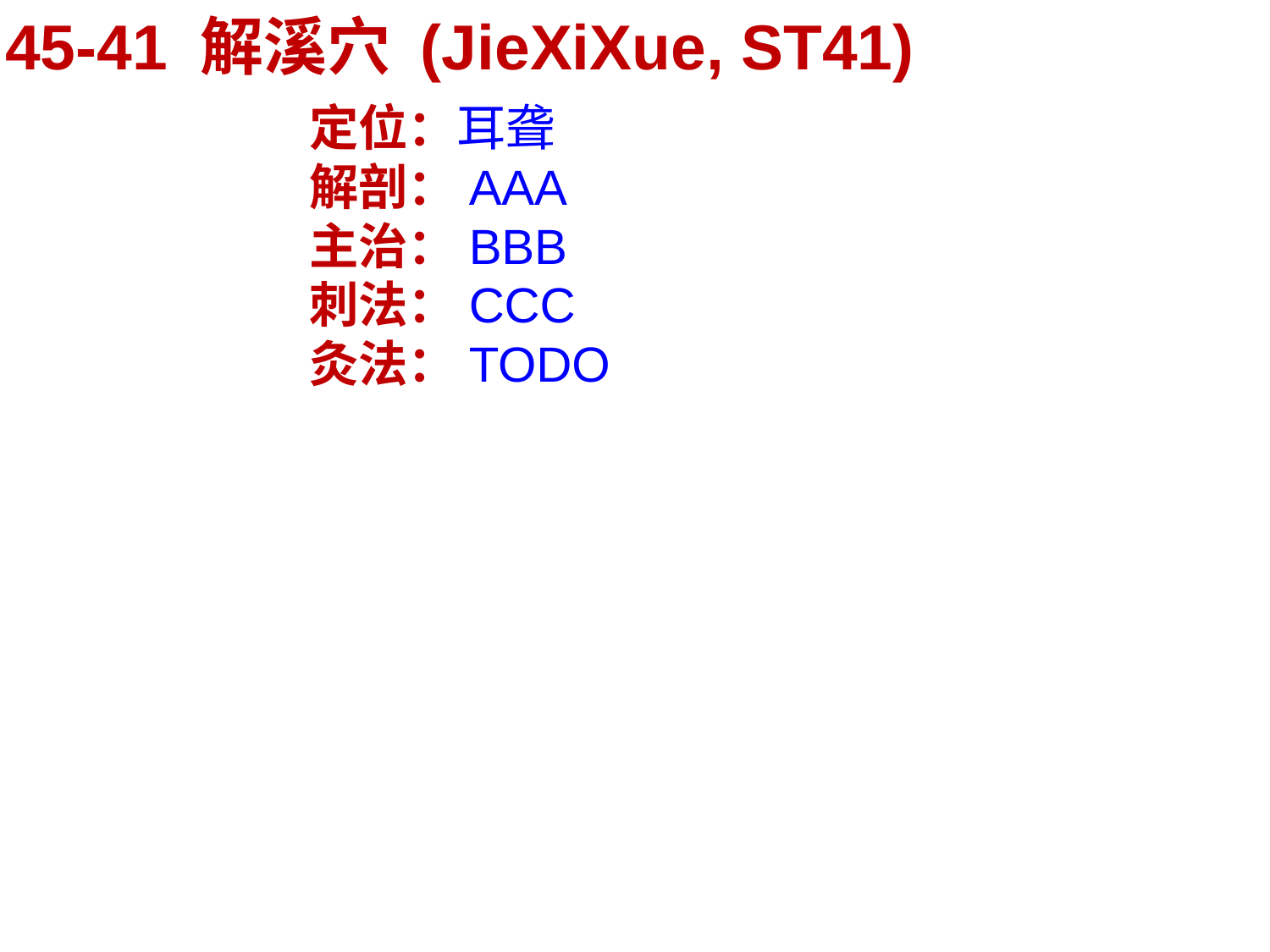

45-41 解溪穴 (JieXiXue, ST41)
定位：耳聋
解剖：AAA
主治：BBB
刺法：CCC
灸法：TODO